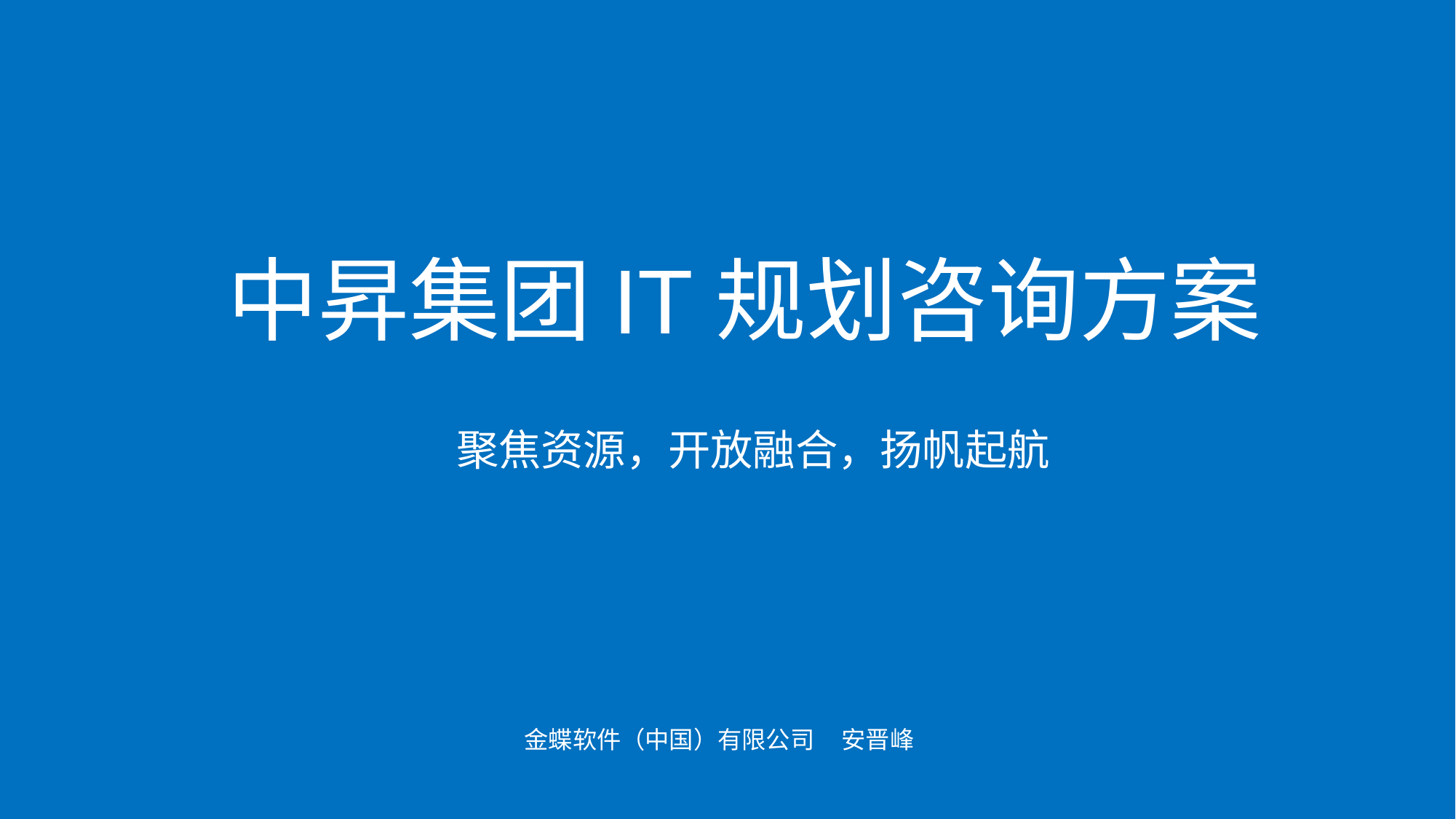

中昇集团IT规划咨询方案
聚焦资源，开放融合，扬帆起航
金蝶软件（中国）有限公司     安晋峰